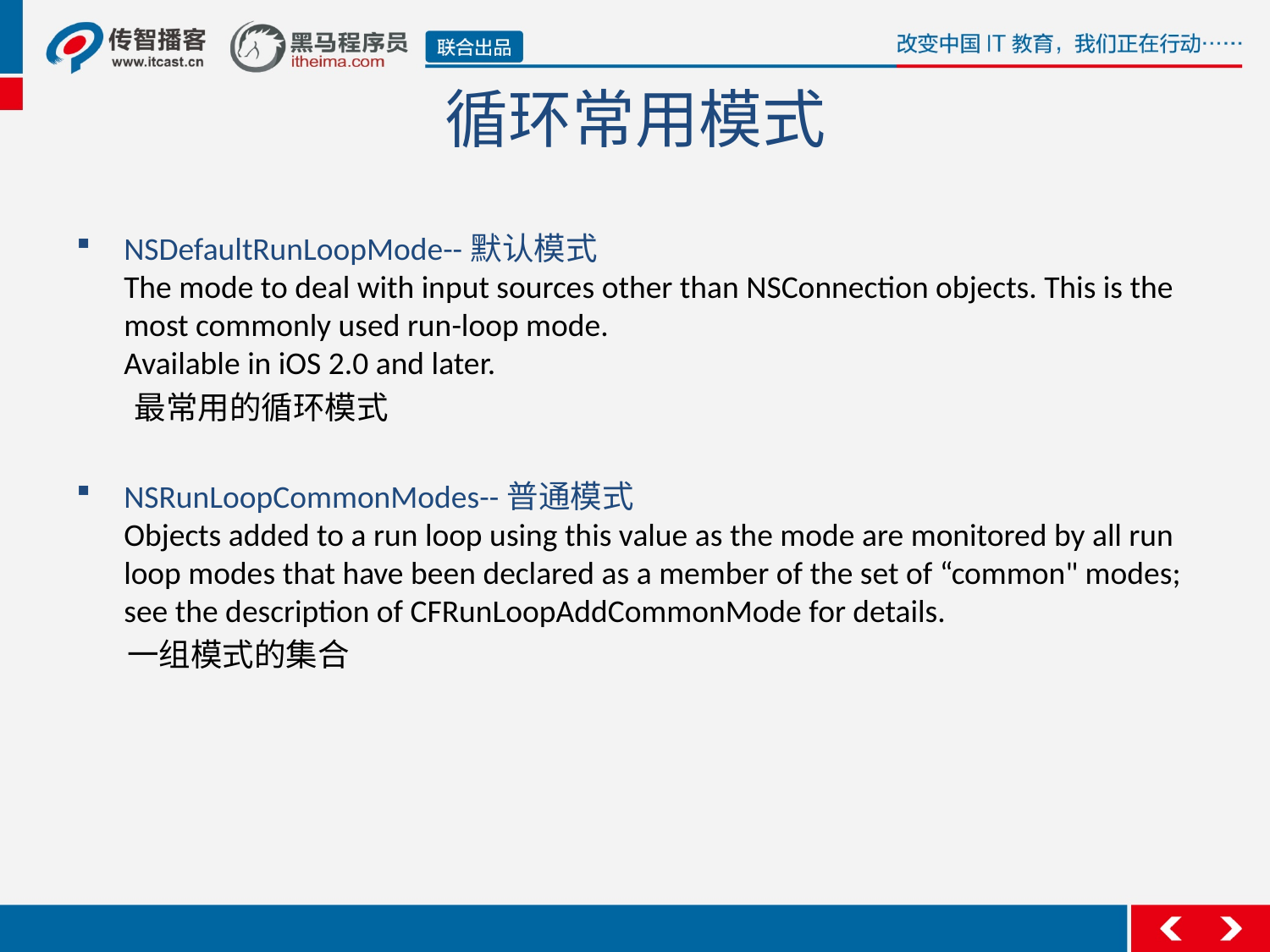

# 循环常用模式
NSDefaultRunLoopMode--默认模式
The mode to deal with input sources other than NSConnection objects. This is the most commonly used run-loop mode.
Available in iOS 2.0 and later.
       最常用的循环模式

NSRunLoopCommonModes--普通模式
Objects added to a run loop using this value as the mode are monitored by all run loop modes that have been declared as a member of the set of “common" modes; see the description of CFRunLoopAddCommonMode for details.
      一组模式的集合